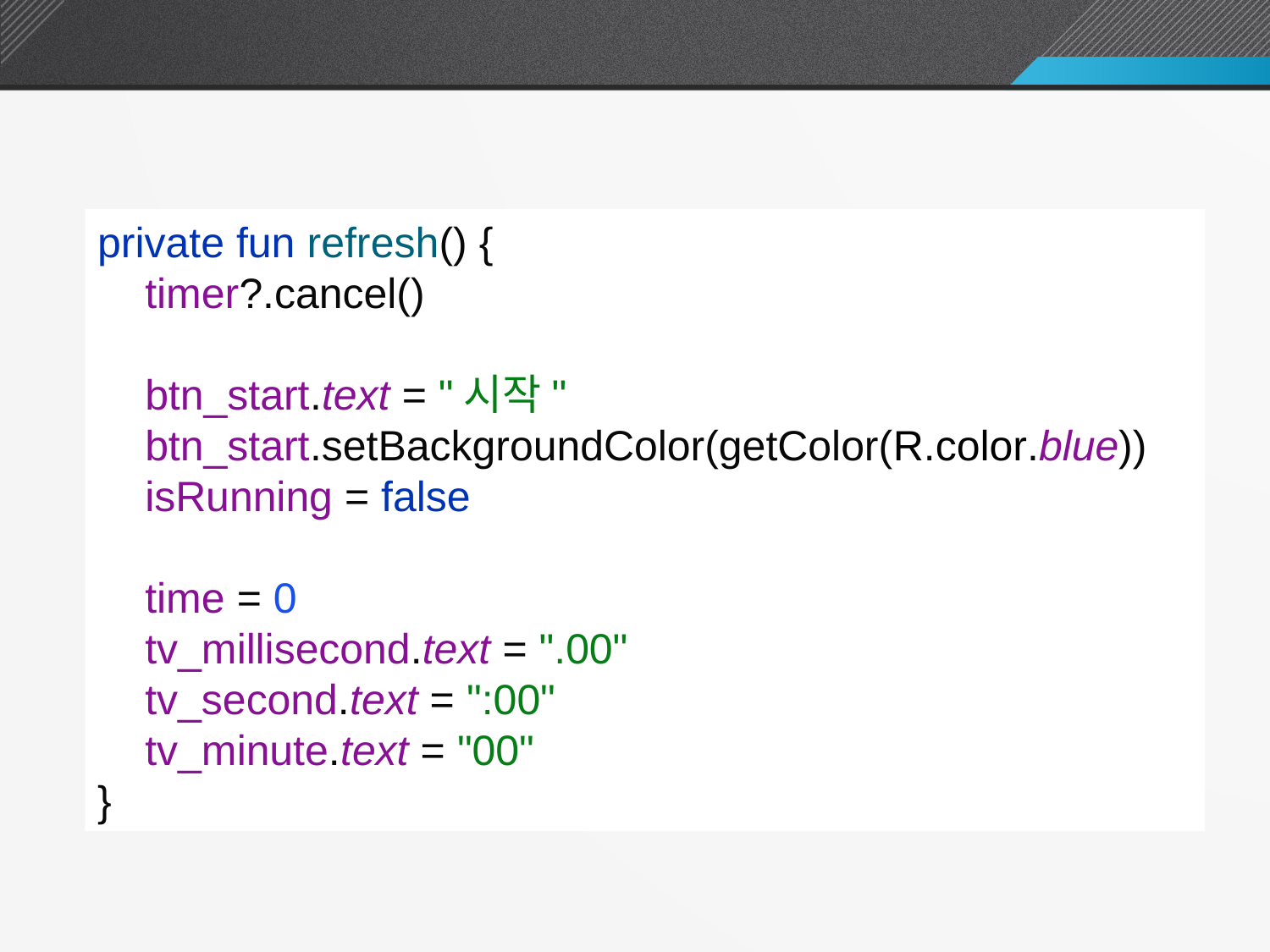

6. 스탑워치 초기화 기능 구현
private fun refresh() {
    timer?.cancel()
    btn_start.text = "시작"
    btn_start.setBackgroundColor(getColor(R.color.blue))
    isRunning = false
    time = 0
    tv_millisecond.text = ".00"
    tv_second.text = ":00"
    tv_minute.text = "00"
}